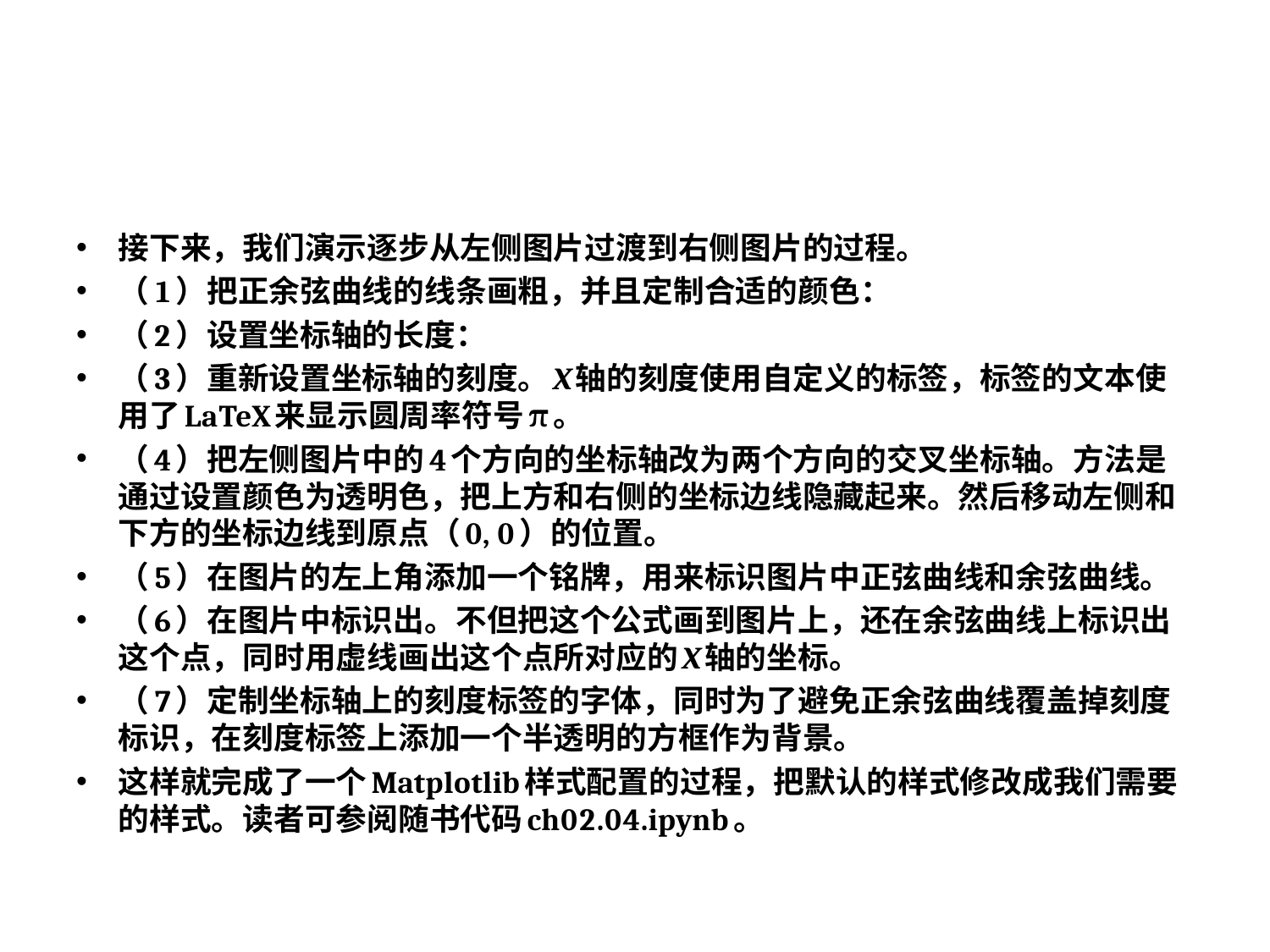

#
接下来，我们演示逐步从左侧图片过渡到右侧图片的过程。
（1）把正余弦曲线的线条画粗，并且定制合适的颜色：
（2）设置坐标轴的长度：
（3）重新设置坐标轴的刻度。X轴的刻度使用自定义的标签，标签的文本使用了LaTeX来显示圆周率符号π。
（4）把左侧图片中的4个方向的坐标轴改为两个方向的交叉坐标轴。方法是通过设置颜色为透明色，把上方和右侧的坐标边线隐藏起来。然后移动左侧和下方的坐标边线到原点（0, 0）的位置。
（5）在图片的左上角添加一个铭牌，用来标识图片中正弦曲线和余弦曲线。
（6）在图片中标识出。不但把这个公式画到图片上，还在余弦曲线上标识出这个点，同时用虚线画出这个点所对应的X轴的坐标。
（7）定制坐标轴上的刻度标签的字体，同时为了避免正余弦曲线覆盖掉刻度标识，在刻度标签上添加一个半透明的方框作为背景。
这样就完成了一个Matplotlib样式配置的过程，把默认的样式修改成我们需要的样式。读者可参阅随书代码ch02.04.ipynb。